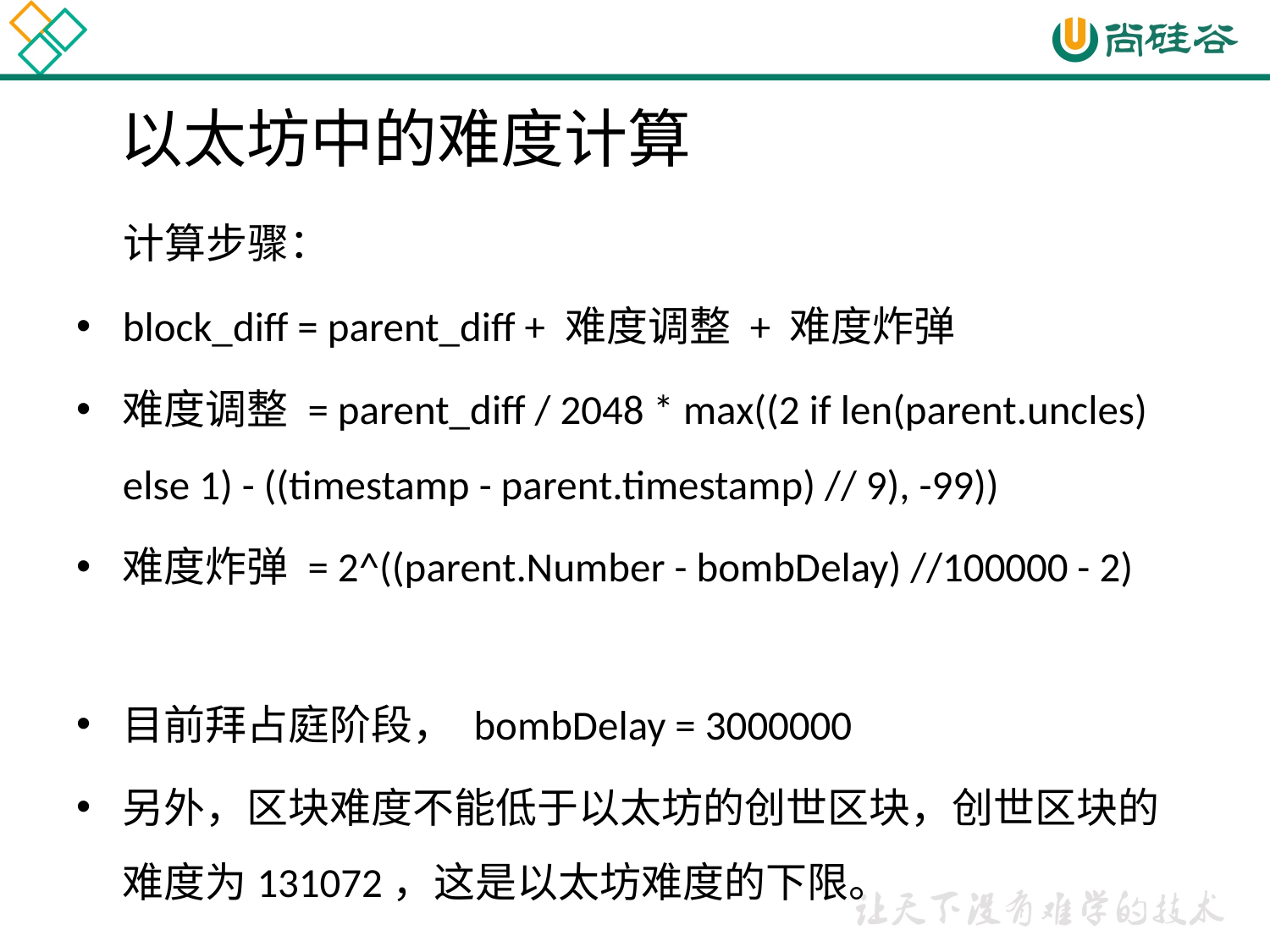

# 以太坊中的难度计算
    计算步骤：
block_diff = parent_diff + 难度调整 + 难度炸弹
难度调整 = parent_diff / 2048 * max((2 if len(parent.uncles) else 1) - ((timestamp - parent.timestamp) // 9), -99))
难度炸弹 = 2^((parent.Number - bombDelay) //100000 - 2)
目前拜占庭阶段， bombDelay = 3000000
另外，区块难度不能低于以太坊的创世区块，创世区块的难度为131072，这是以太坊难度的下限。